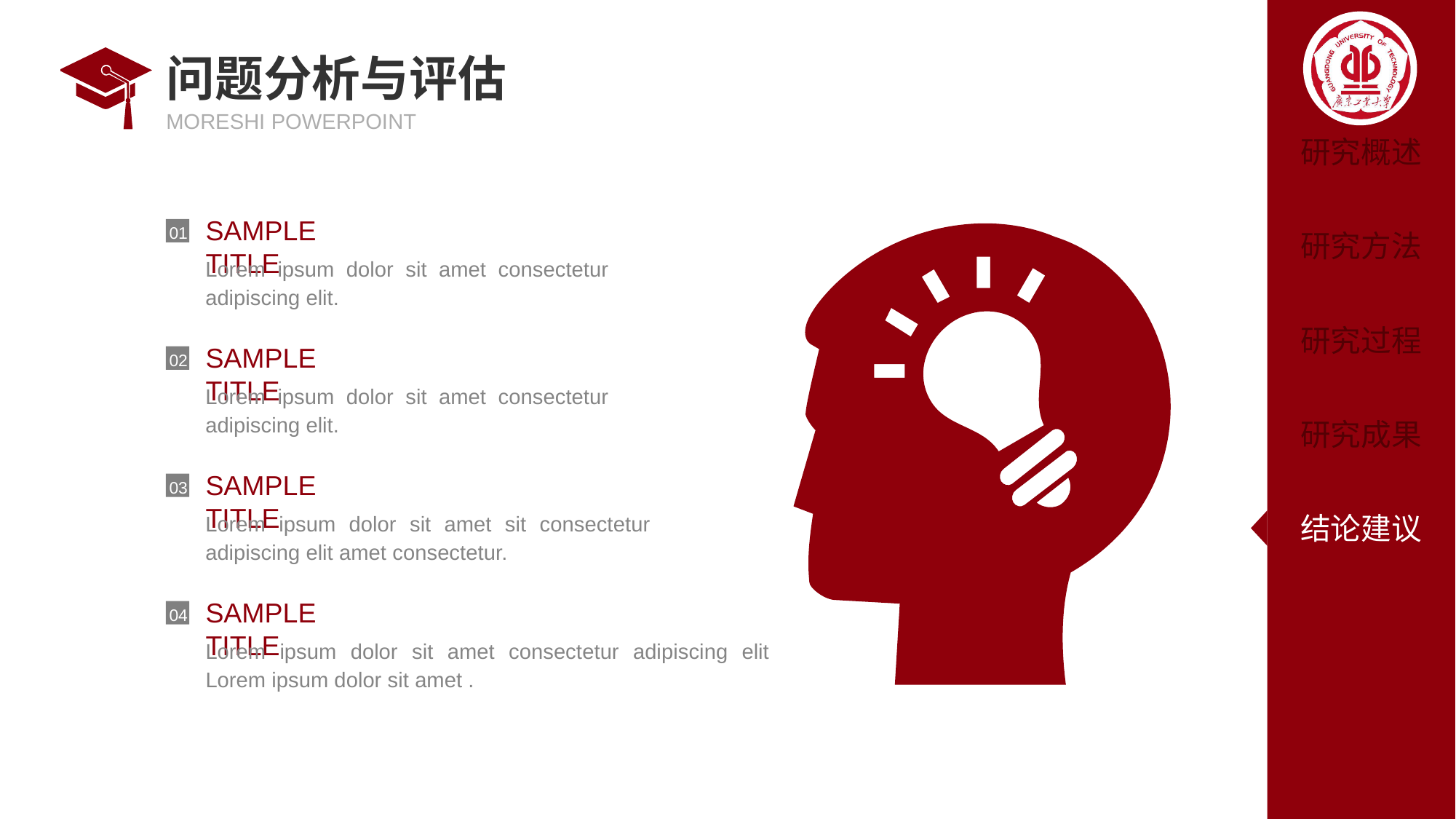

# 问题分析与评估
SAMPLE TITLE

01

Lorem ipsum dolor sit amet consectetur adipiscing elit.
SAMPLE TITLE
02

Lorem ipsum dolor sit amet consectetur adipiscing elit.
SAMPLE TITLE
03

Lorem ipsum dolor sit amet sit consectetur adipiscing elit amet consectetur.
SAMPLE TITLE
04

Lorem ipsum dolor sit amet consectetur adipiscing elit Lorem ipsum dolor sit amet .